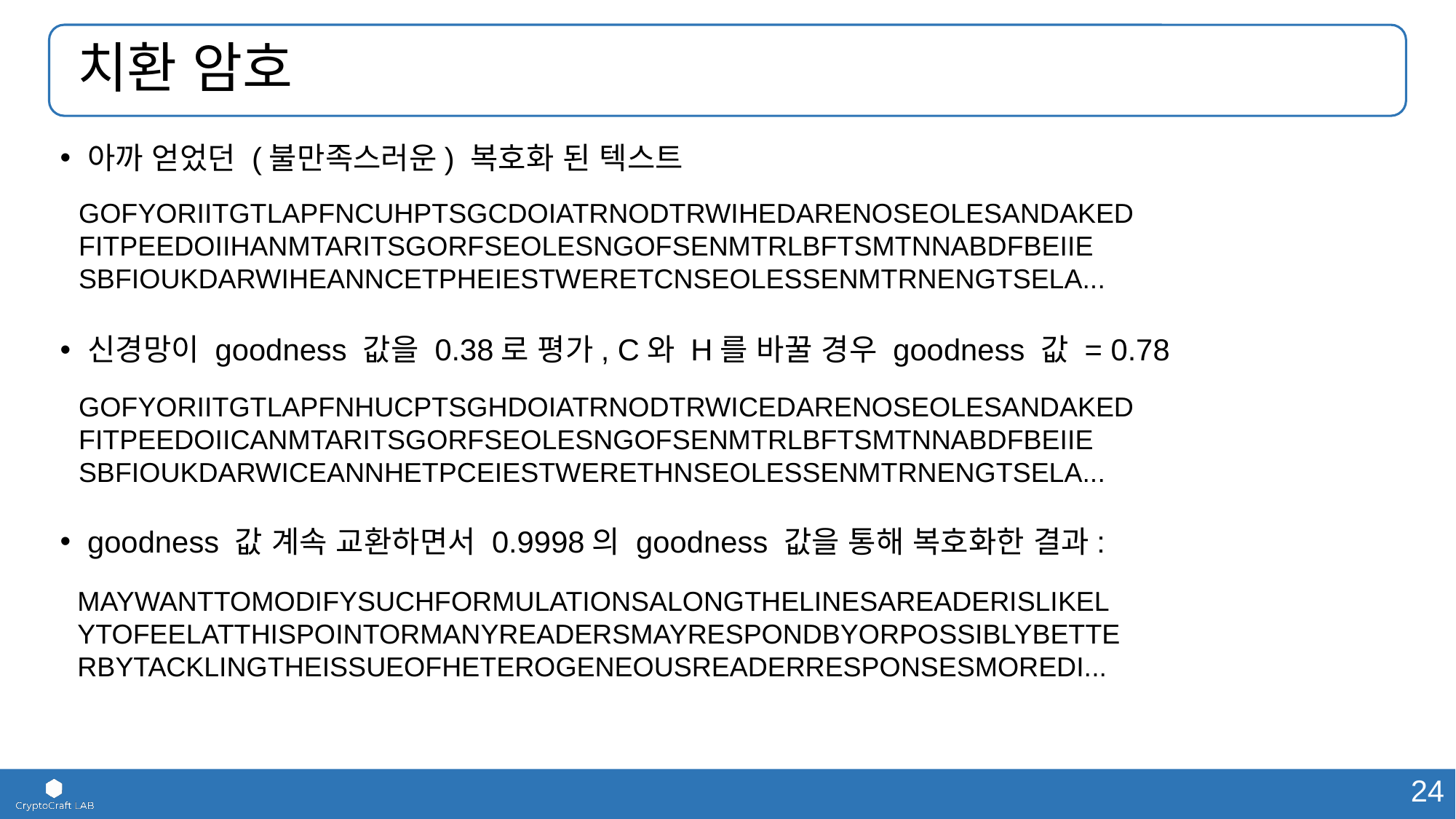

# 치환 암호
아까 얻었던 (불만족스러운) 복호화 된 텍스트

신경망이 goodness 값을 0.38로 평가, C와 H를 바꿀 경우 goodness 값 = 0.78

goodness 값 계속 교환하면서 0.9998의 goodness 값을 통해 복호화한 결과:

GOFYORIITGTLAPFNCUHPTSGCDOIATRNODTRWIHEDARENOSEOLESANDAKED
FITPEEDOIIHANMTARITSGORFSEOLESNGOFSENMTRLBFTSMTNNABDFBEIIE
SBFIOUKDARWIHEANNCETPHEIESTWERETCNSEOLESSENMTRNENGTSELA...
GOFYORIITGTLAPFNHUCPTSGHDOIATRNODTRWICEDARENOSEOLESANDAKED
FITPEEDOIICANMTARITSGORFSEOLESNGOFSENMTRLBFTSMTNNABDFBEIIE
SBFIOUKDARWICEANNHETPCEIESTWERETHNSEOLESSENMTRNENGTSELA...
MAYWANTTOMODIFYSUCHFORMULATIONSALONGTHELINESAREADERISLIKEL
YTOFEELATTHISPOINTORMANYREADERSMAYRESPONDBYORPOSSIBLYBETTE
RBYTACKLINGTHEISSUEOFHETEROGENEOUSREADERRESPONSESMOREDI...